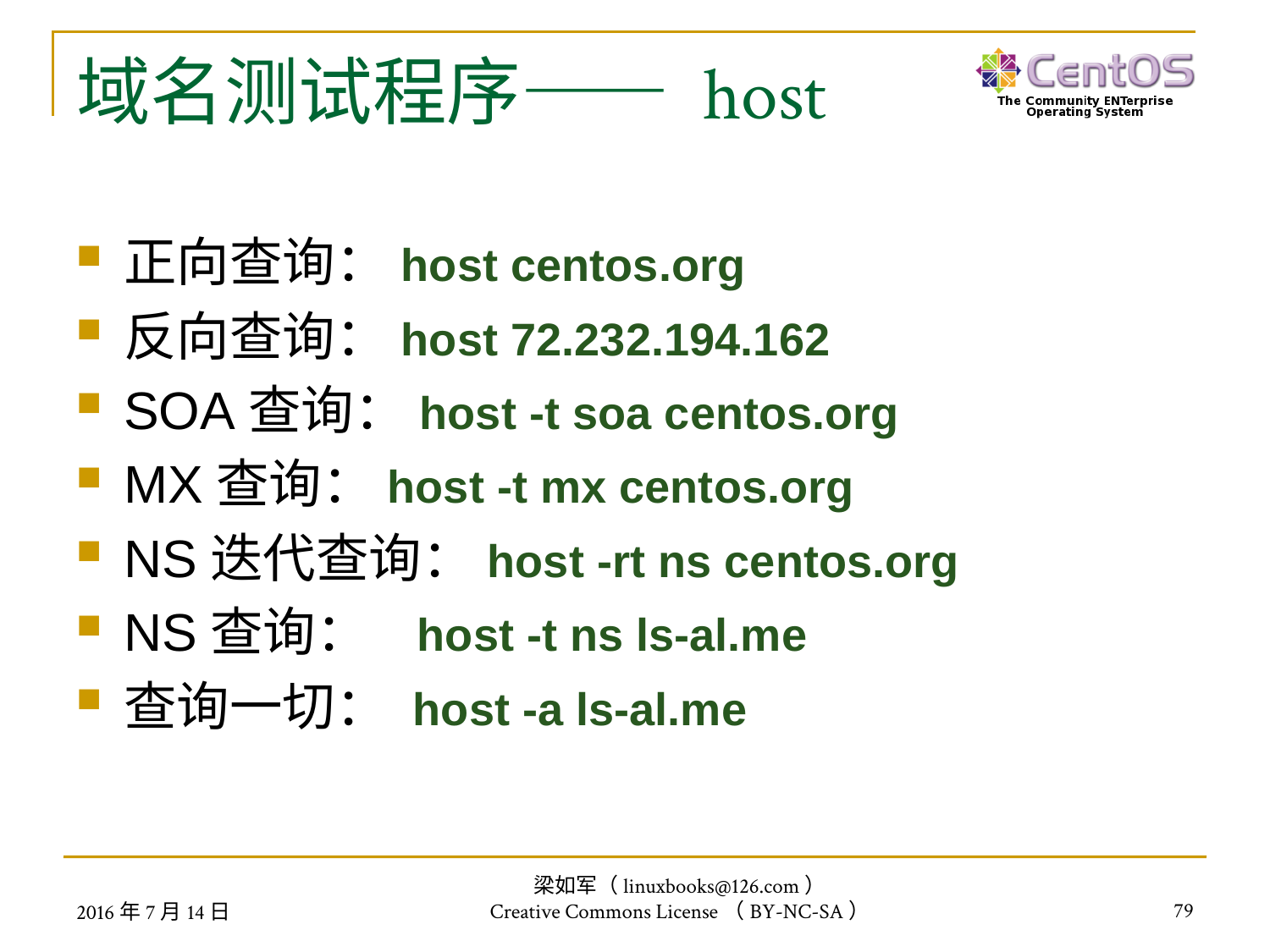

# 域名测试程序—— host
正向查询：host centos.org
反向查询：host 72.232.194.162
SOA查询：host -t soa centos.org
MX查询：host -t mx centos.org
NS迭代查询：host -rt ns centos.org
NS查询：   host -t ns ls-al.me
查询一切： host -a ls-al.me
梁如军（linuxbooks@126.com）
Creative Commons License（BY-NC-SA）
2016年7月14日
79